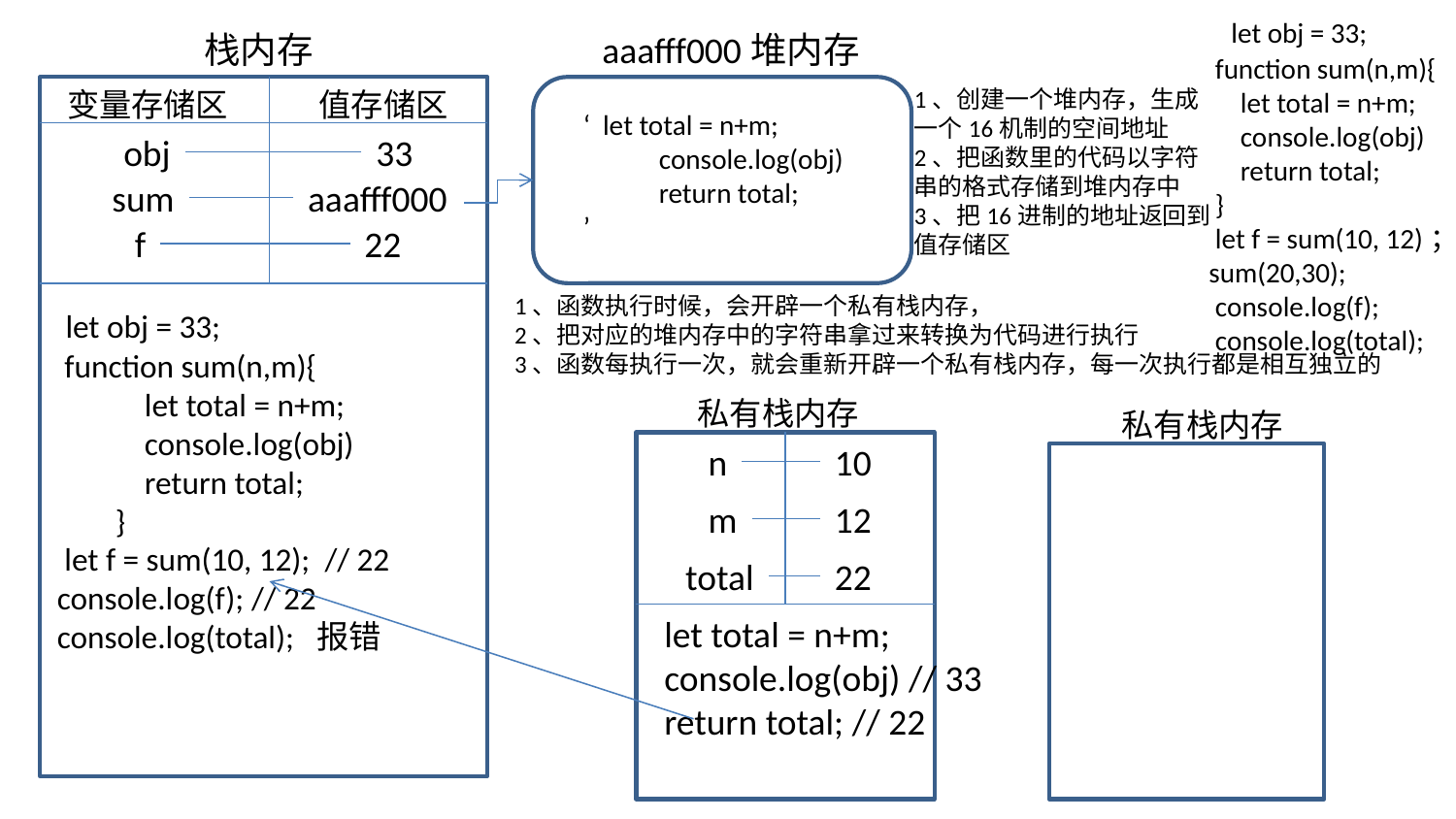

let obj = 33;
        function sum(n,m){
            let total = n+m;
            console.log(obj)
            return total;
        }
        let f = sum(10, 12)；
       sum(20,30);
        console.log(f);
        console.log(total);

栈内存
aaafff000堆内存

变量存储区
值存储区

1、创建一个堆内存，生成一个16机制的空间地址
2、把函数里的代码以字符串的格式存储到堆内存中
3、把16进制的地址返回到值存储区
‘  let total = n+m;
            console.log(obj)
            return total;
’
obj
33
sum
aaafff000
f
22
1、函数执行时候，会开辟一个私有栈内存，
2、把对应的堆内存中的字符串拿过来转换为代码进行执行
3、函数每执行一次，就会重新开辟一个私有栈内存，每一次执行都是相互独立的
 let obj = 33;
 function sum(n,m){
            let total = n+m;
            console.log(obj)
            return total;
        }
 let f = sum(10, 12);  // 22
console.log(f); // 22
console.log(total);  报错

私有栈内存
私有栈内存

n
10

m
12
total
22
let total = n+m;
console.log(obj) // 33
return total; // 22